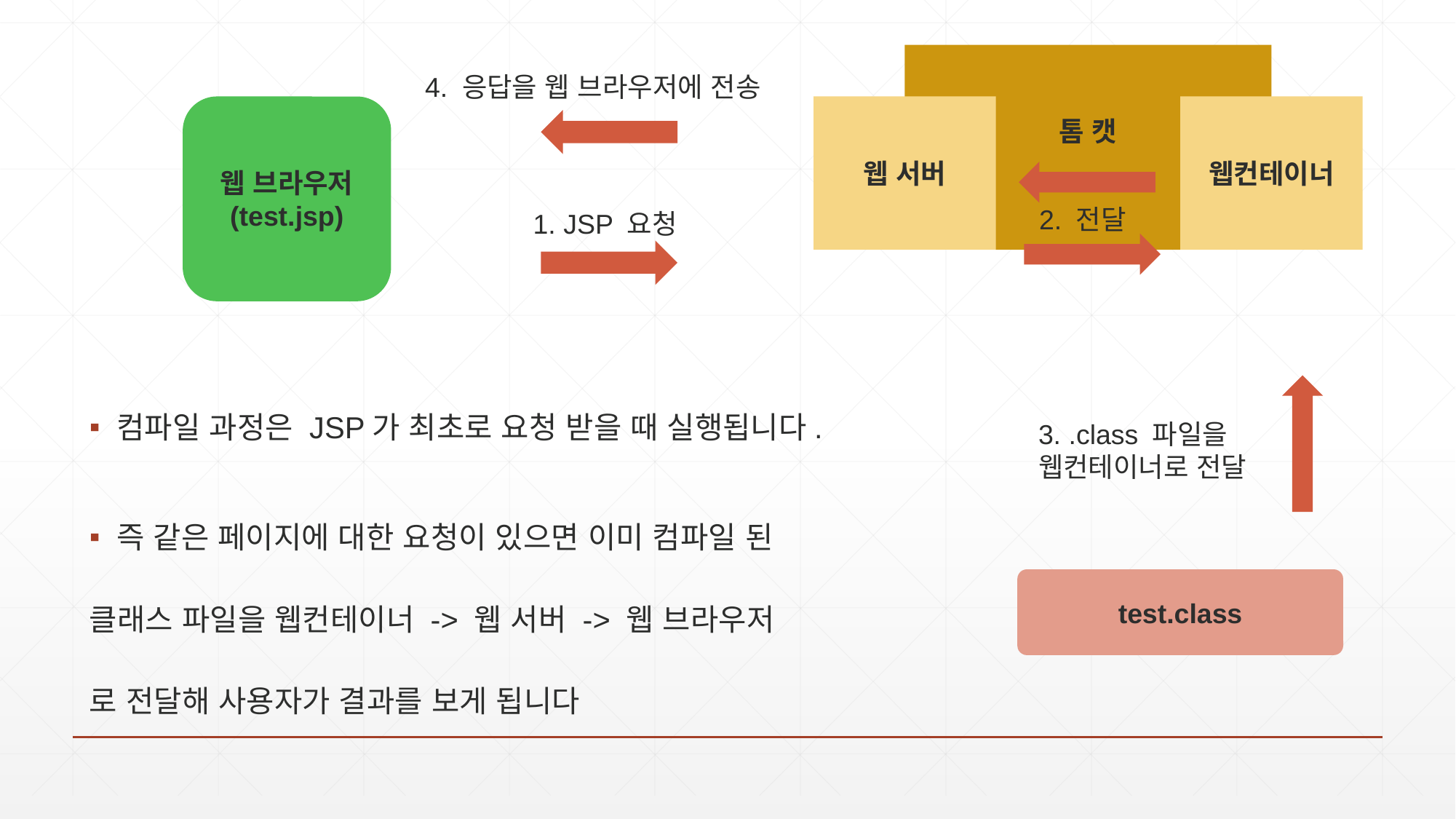

톰 캣

4. 응답을 웹 브라우저에 전송
웹 브라우저
(test.jsp)
웹 서버
웹컨테이너

2. 전달
1. JSP 요청

컴파일 과정은 JSP가 최초로 요청 받을 때 실행됩니다.

3. .class 파일을 웹컨테이너로 전달

즉 같은 페이지에 대한 요청이 있으면 이미 컴파일 된
클래스 파일을 웹컨테이너 -> 웹 서버 -> 웹 브라우저
로 전달해 사용자가 결과를 보게 됩니다
test.class